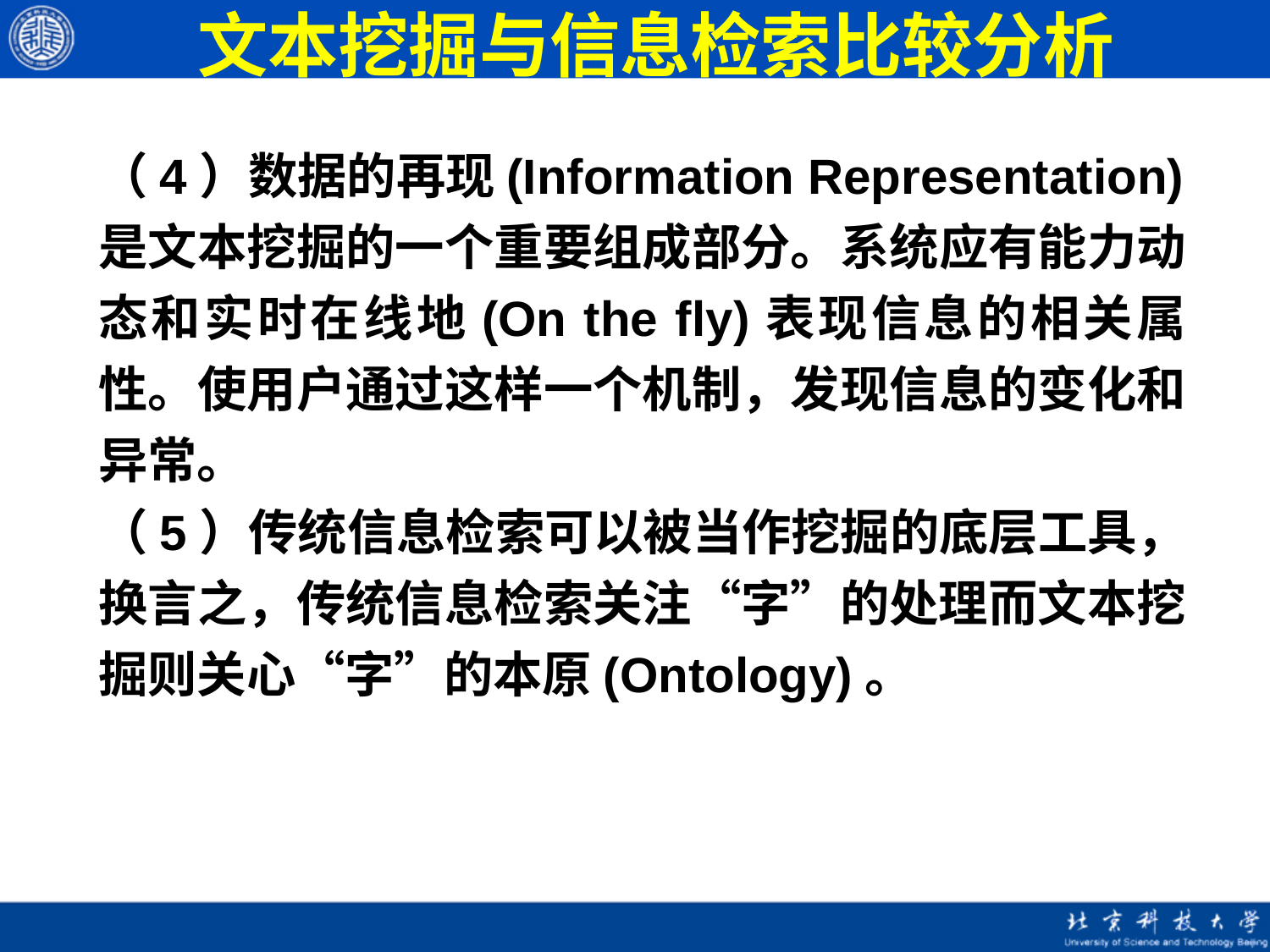

# 文本挖掘与信息检索比较分析
（4）数据的再现(Information Representation)是文本挖掘的一个重要组成部分。系统应有能力动态和实时在线地(On the fly)表现信息的相关属性。使用户通过这样一个机制，发现信息的变化和异常。
（5）传统信息检索可以被当作挖掘的底层工具，换言之，传统信息检索关注“字”的处理而文本挖掘则关心“字”的本原(Ontology)。
7